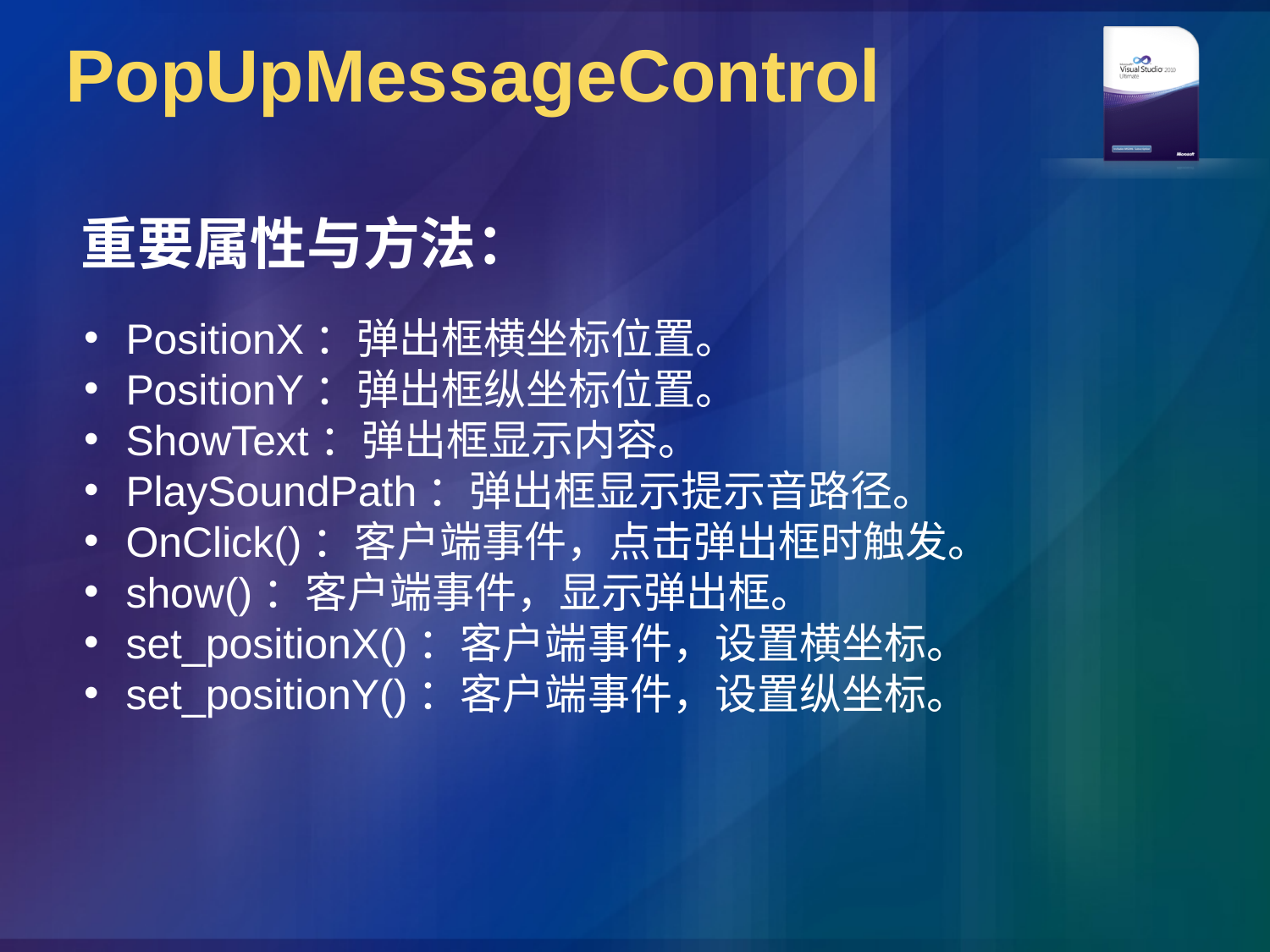

# PopUpMessageControl
重要属性与方法：
 PositionX：弹出框横坐标位置。
 PositionY：弹出框纵坐标位置。
 ShowText：弹出框显示内容。
 PlaySoundPath：弹出框显示提示音路径。
 OnClick()：客户端事件，点击弹出框时触发。
 show()：客户端事件，显示弹出框。
 set_positionX()：客户端事件，设置横坐标。
 set_positionY()：客户端事件，设置纵坐标。